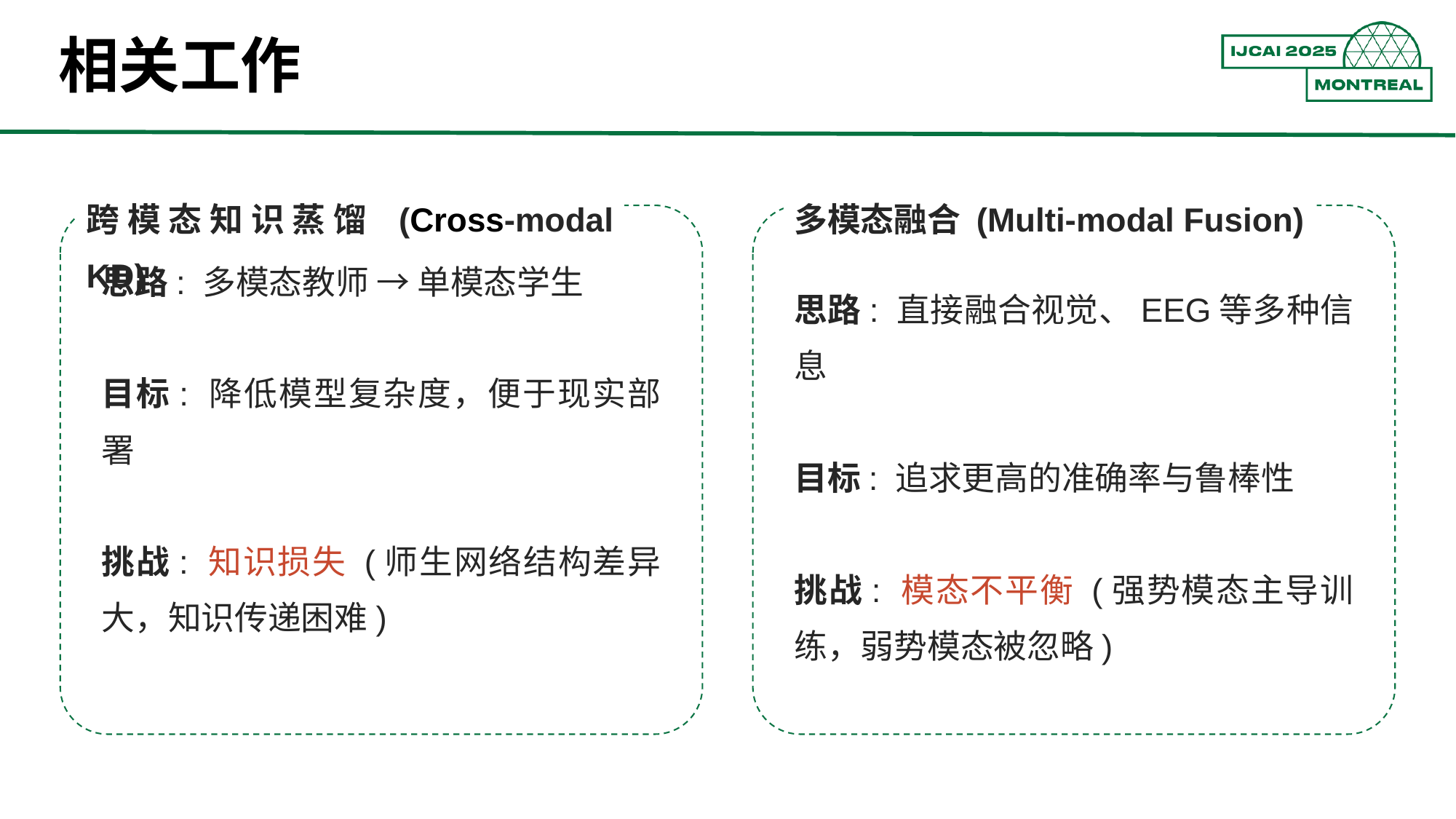

相关工作
跨模态知识蒸馏 (Cross-modal KD)
多模态融合 (Multi-modal Fusion)

思路: 多模态教师 → 单模态学生

目标: 降低模型复杂度，便于现实部署

挑战: 知识损失 (师生网络结构差异大，知识传递困难)
思路: 直接融合视觉、EEG等多种信息

目标: 追求更高的准确率与鲁棒性

挑战: 模态不平衡 (强势模态主导训练，弱势模态被忽略)